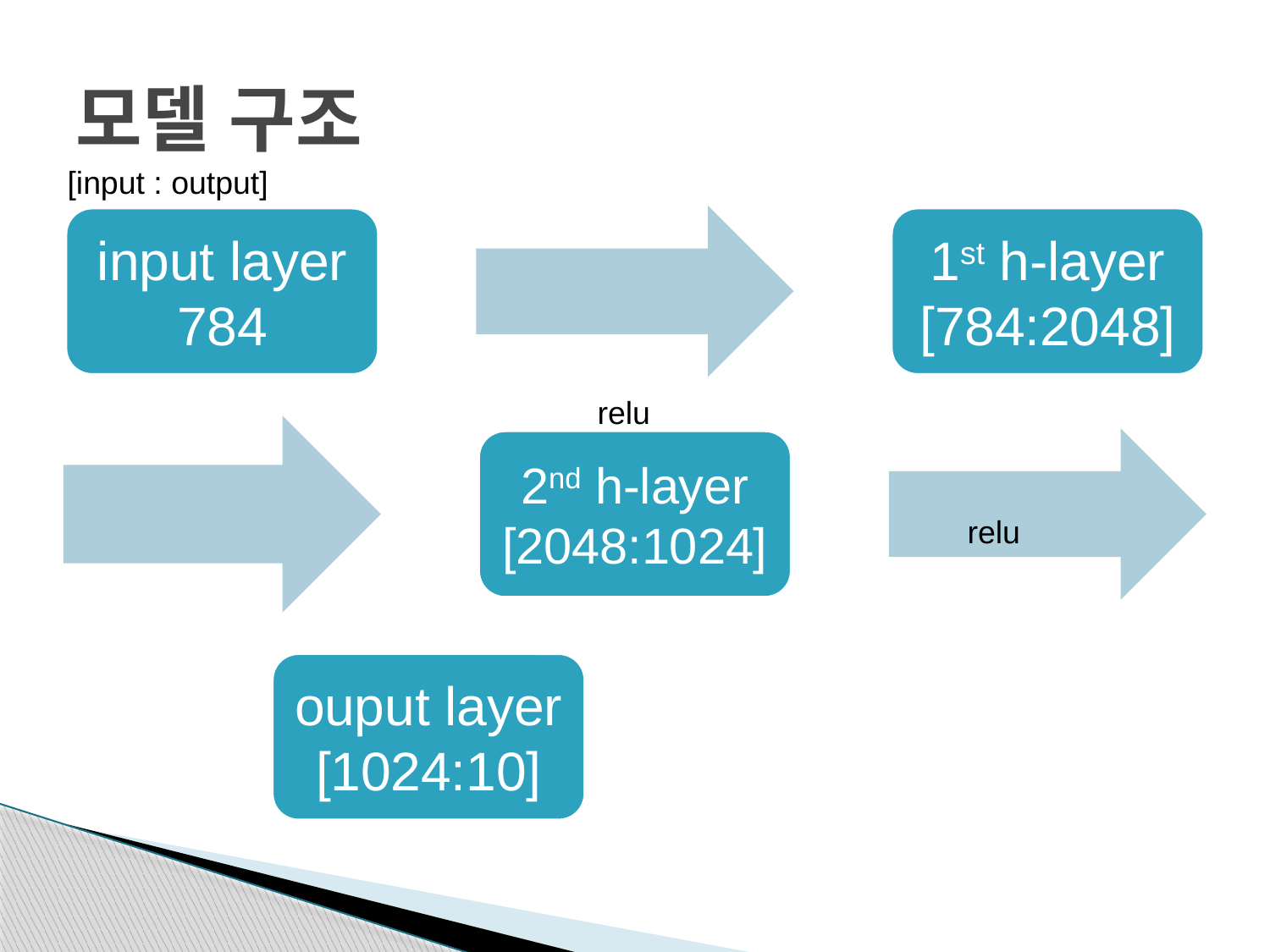

# 모델 구조
[input : output]
input layer
784
1st h-layer
[784:2048]
ouput layer
[1024:10]
2nd h-layer
[2048:1024]
relu
relu